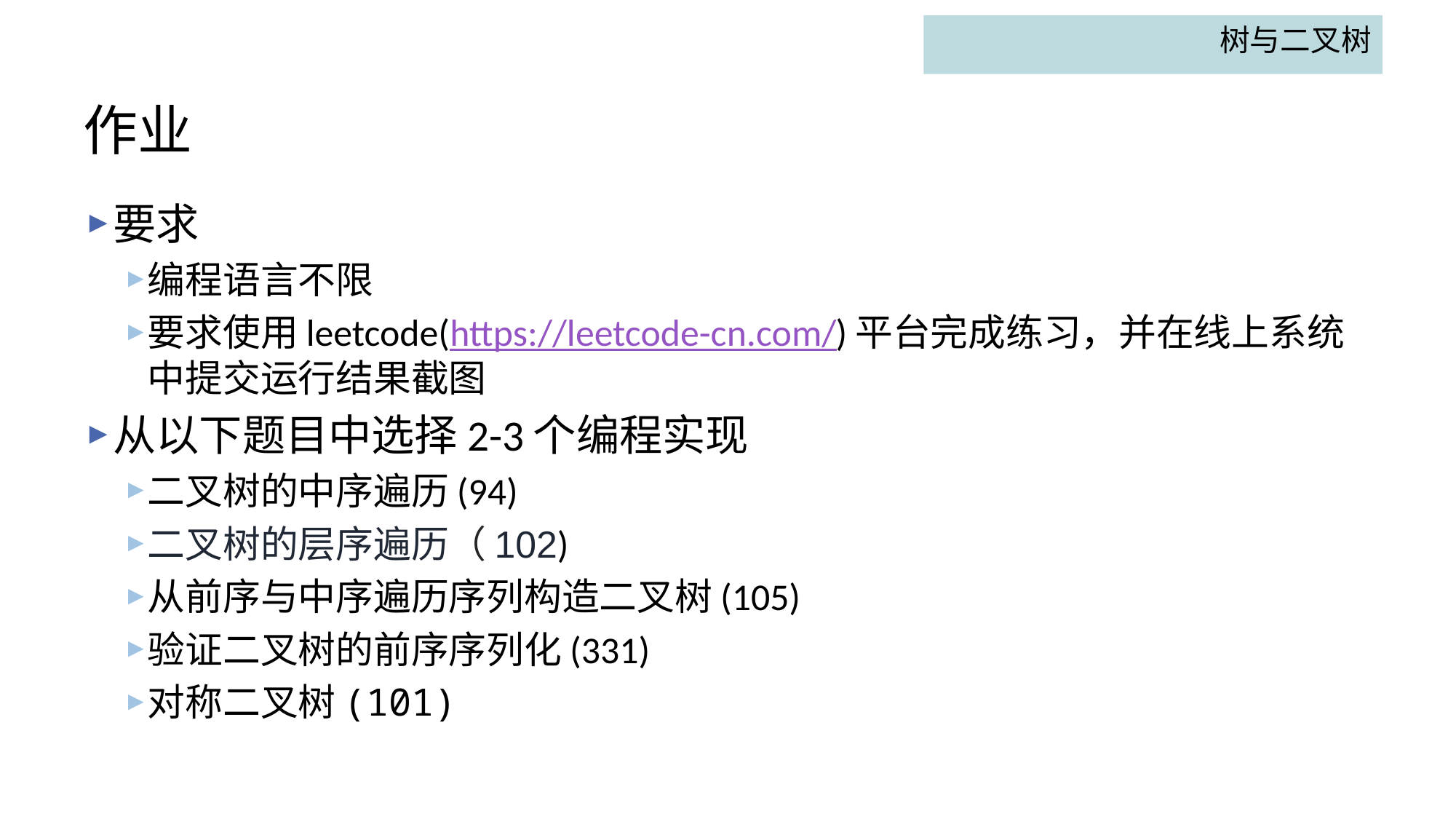

树与二叉树
# 作业
要求
编程语言不限
要求使用leetcode(https://leetcode-cn.com/)平台完成练习，并在线上系统中提交运行结果截图
从以下题目中选择2-3个编程实现
二叉树的中序遍历(94)
二叉树的层序遍历（102)
从前序与中序遍历序列构造二叉树(105)
验证二叉树的前序序列化(331)
对称二叉树(101)